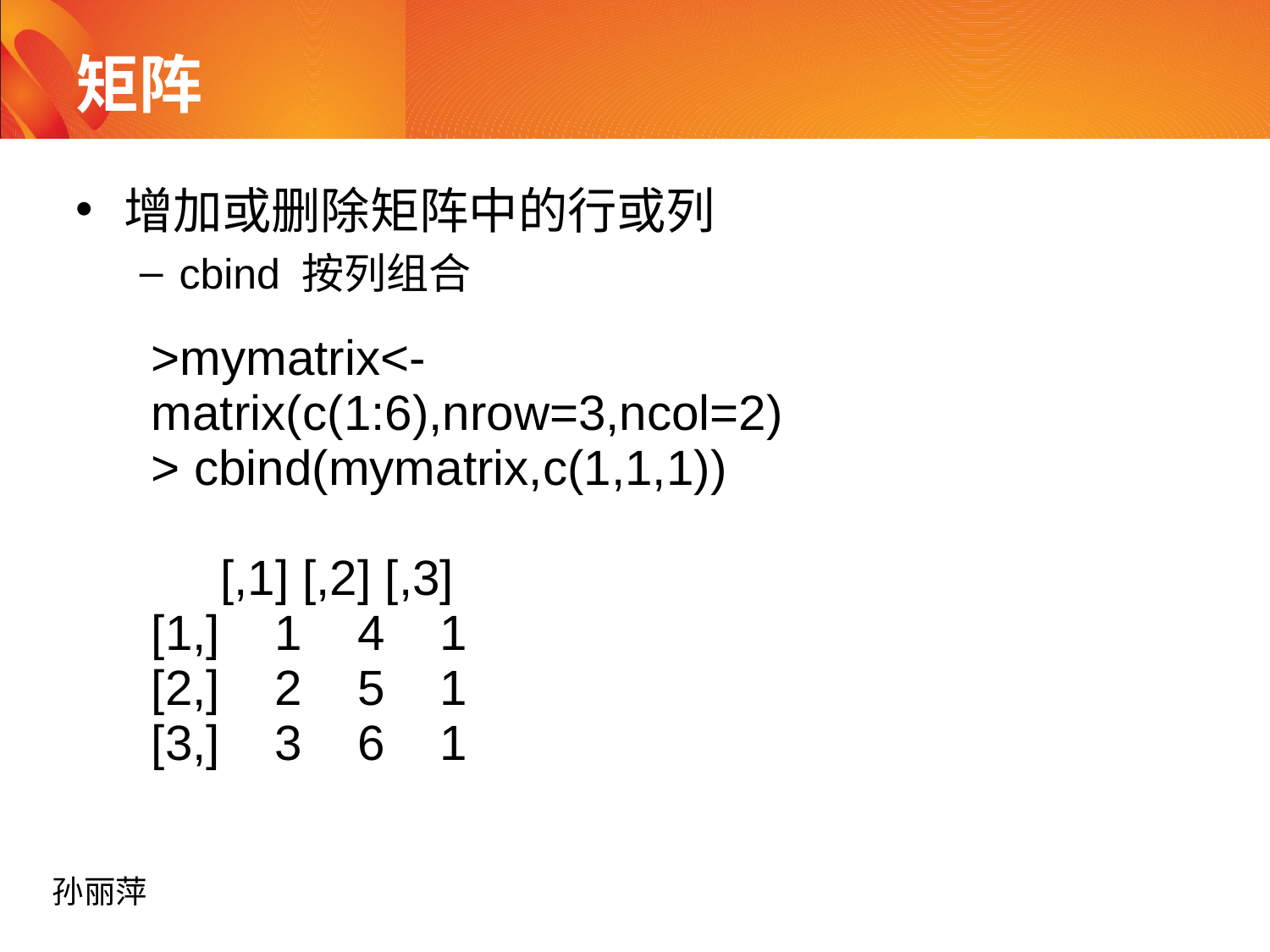

# 矩阵
增加或删除矩阵中的行或列
cbind 按列组合

| >mymatrix<-matrix(c(1:6),nrow=3,ncol=2) > cbind(mymatrix,c(1,1,1)) [,1] [,2] [,3] [1,] 1 4 1 [2,] 2 5 1 [3,] 3 6 1 |
| --- |